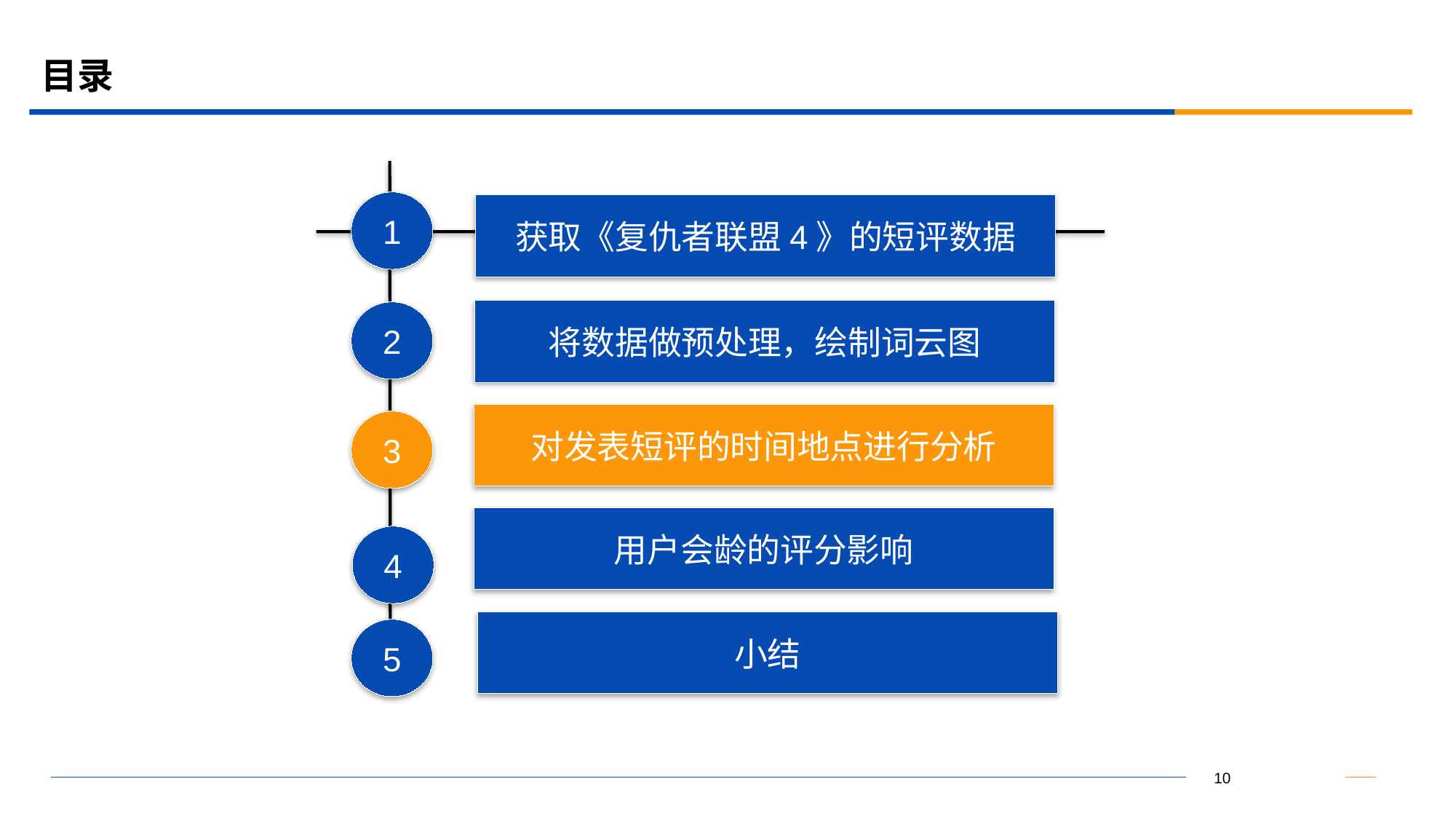

# 目录
1
获取《复仇者联盟4》的短评数据

将数据做预处理，绘制词云图
2
对发表短评的时间地点进行分析
3
用户会龄的评分影响
4
小结
5